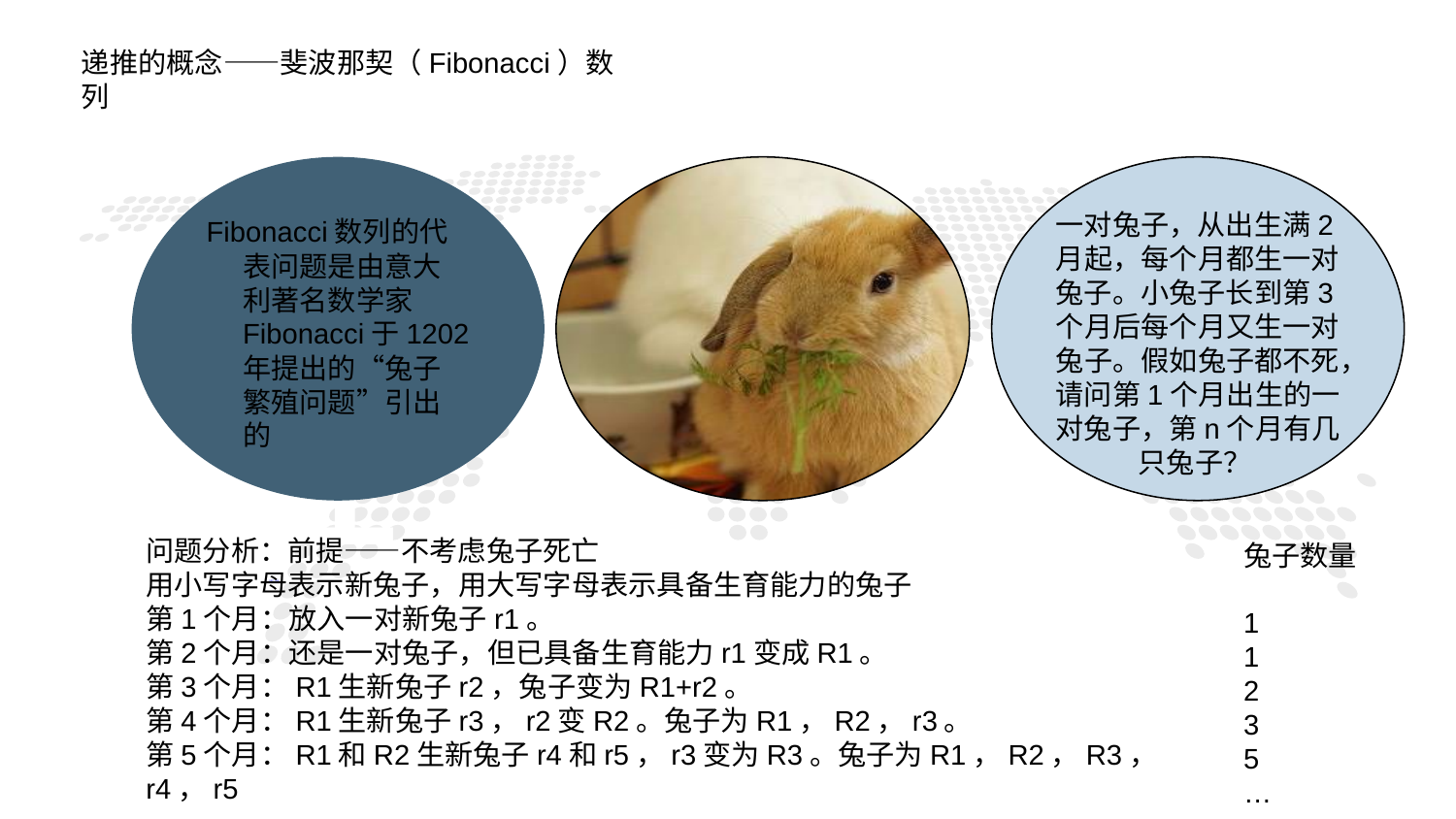

递推的概念——斐波那契（Fibonacci）数列
Fibonacci数列的代表问题是由意大利著名数学家Fibonacci于1202年提出的“兔子繁殖问题”引出的

一对兔子，从出生满2月起，每个月都生一对兔子。小兔子长到第3个月后每个月又生一对兔子。假如兔子都不死，请问第1个月出生的一对兔子，第n个月有几只兔子？
1
问题分析：前提——不考虑兔子死亡
用小写字母表示新兔子，用大写字母表示具备生育能力的兔子
第1个月：放入一对新兔子r1。
第2个月：还是一对兔子，但已具备生育能力r1变成R1。
第3个月：R1生新兔子r2，兔子变为R1+r2。
第4个月：R1生新兔子r3，r2变R2。兔子为R1，R2，r3。
第5个月：R1和R2生新兔子r4和r5，r3变为R3。兔子为R1，R2，R3，r4，r5
…
兔子数量

1
1
2
3
5
…
PART  ONE